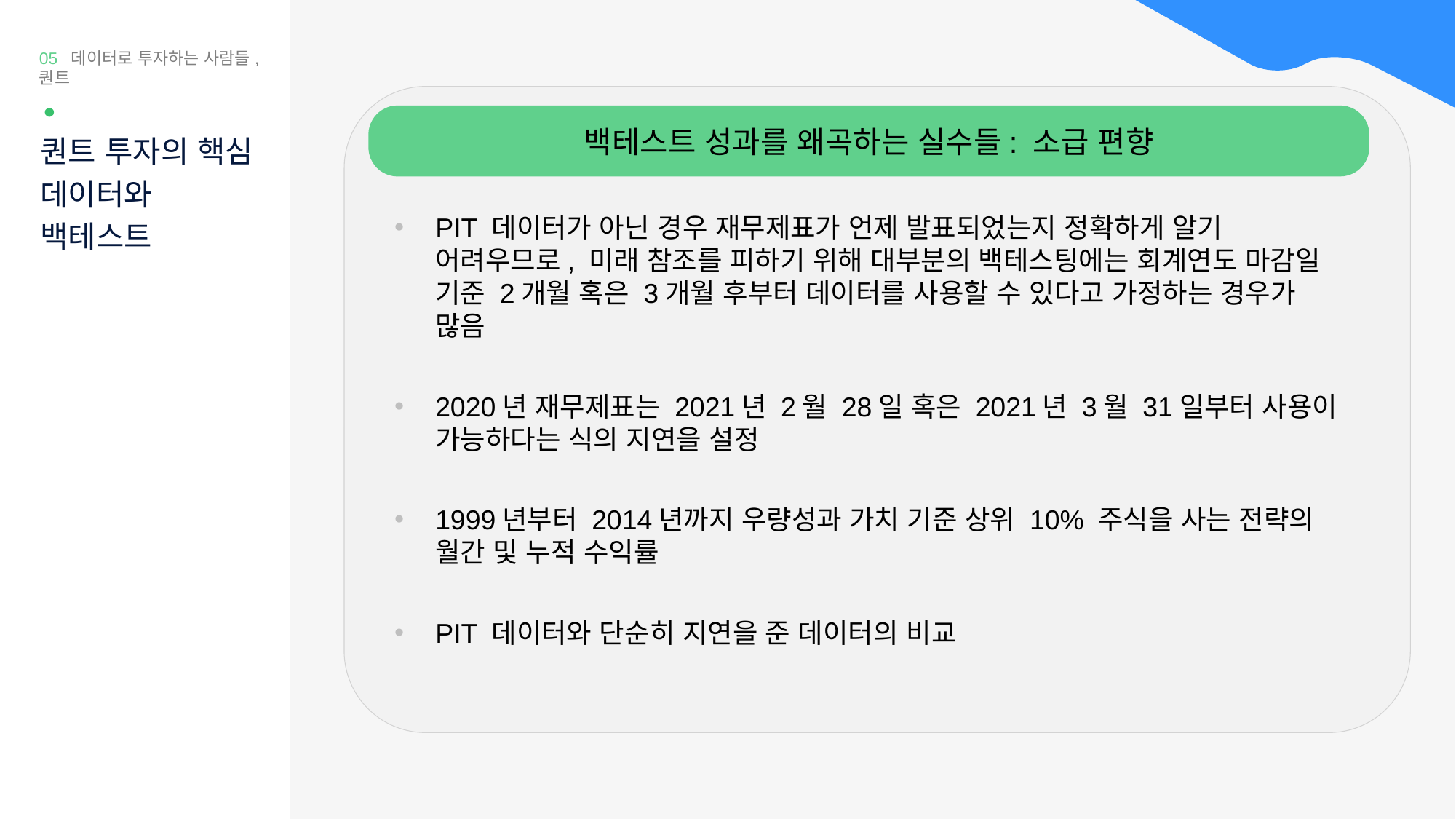

05  데이터로 투자하는 사람들, 퀀트

백테스트 성과를 왜곡하는 실수들: 소급 편향

퀀트 투자의 핵심
데이터와
백테스트
PIT 데이터가 아닌 경우 재무제표가 언제 발표되었는지 정확하게 알기 어려우므로, 미래 참조를 피하기 위해 대부분의 백테스팅에는 회계연도 마감일 기준 2개월 혹은 3개월 후부터 데이터를 사용할 수 있다고 가정하는 경우가 많음

2020년 재무제표는 2021년 2월 28일 혹은 2021년 3월 31일부터 사용이 가능하다는 식의 지연을 설정

1999년부터 2014년까지 우량성과 가치 기준 상위 10% 주식을 사는 전략의 월간 및 누적 수익률

PIT 데이터와 단순히 지연을 준 데이터의 비교